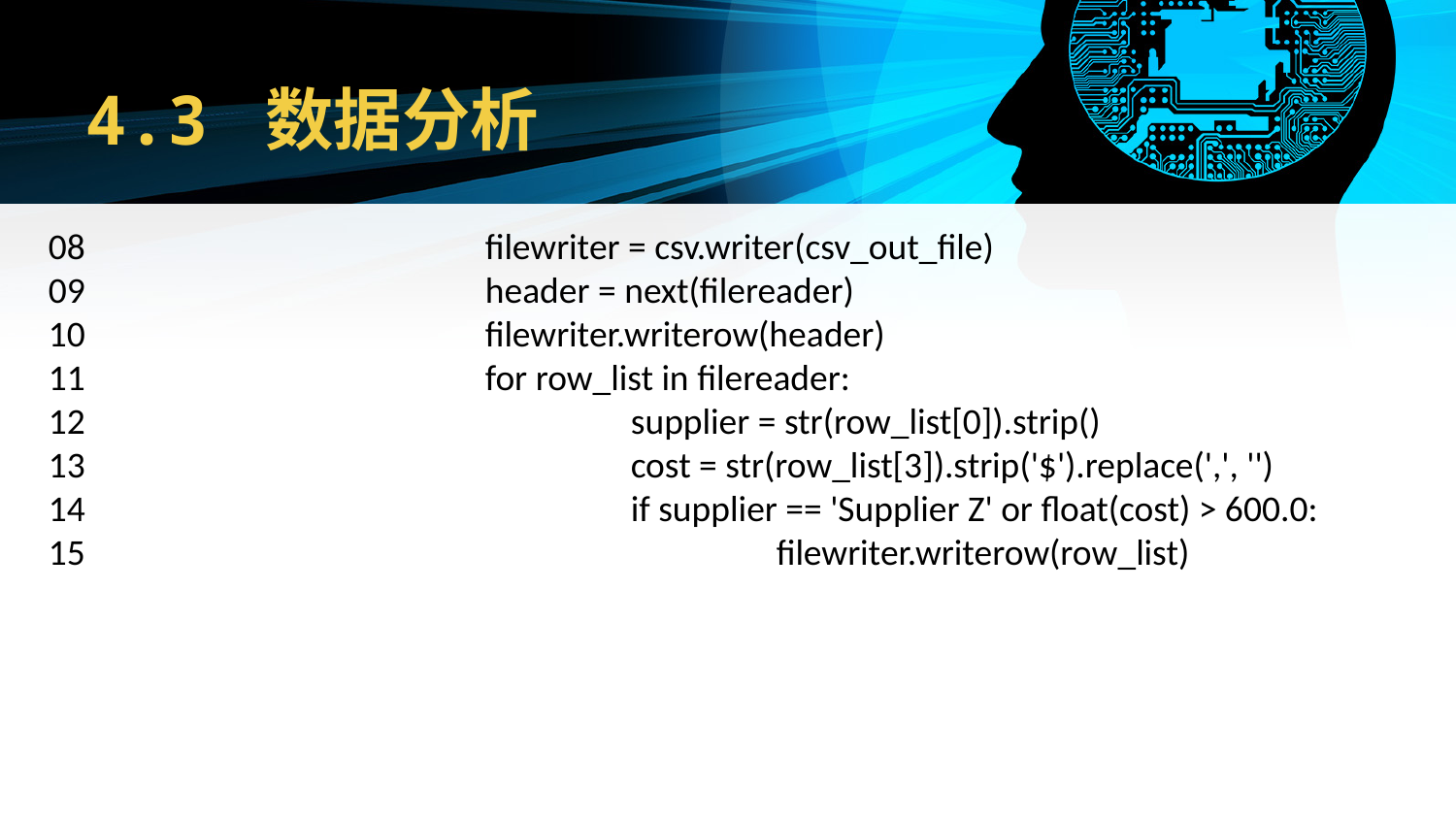

# 4.3 数据分析
08   			filewriter = csv.writer(csv_out_file)
09   			header = next(filereader)
10   			filewriter.writerow(header)
11   			for row_list in filereader:
12   				supplier = str(row_list[0]).strip()
13   				cost = str(row_list[3]).strip('$').replace(',', '')
14   				if supplier == 'Supplier Z' or float(cost) > 600.0:
15   					filewriter.writerow(row_list)